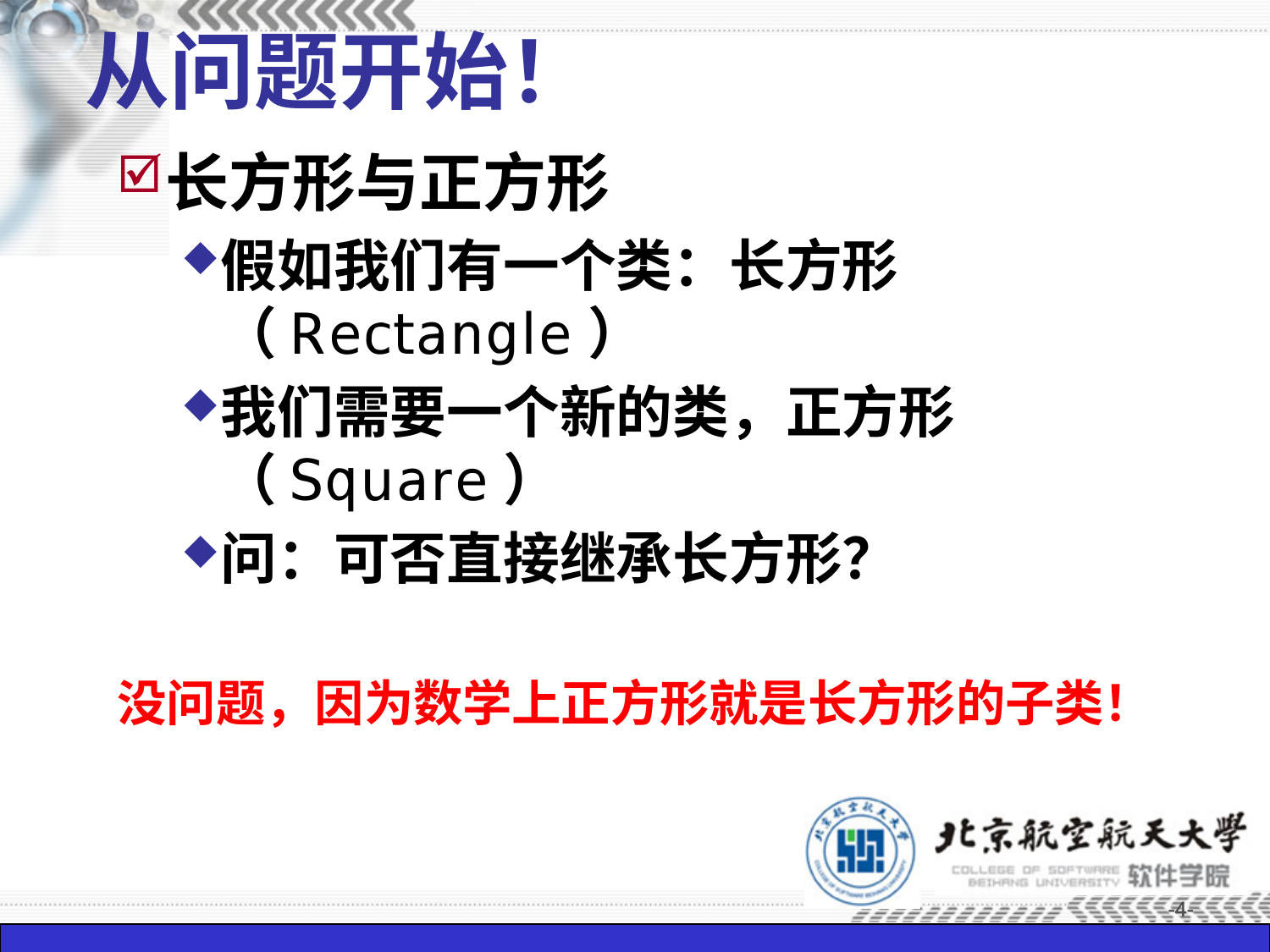

从问题开始！
长方形与正方形
假如我们有一个类：长方形（Rectangle）
我们需要一个新的类，正方形（Square）
问：可否直接继承长方形？

没问题，因为数学上正方形就是长方形的子类！
-4-
-4-